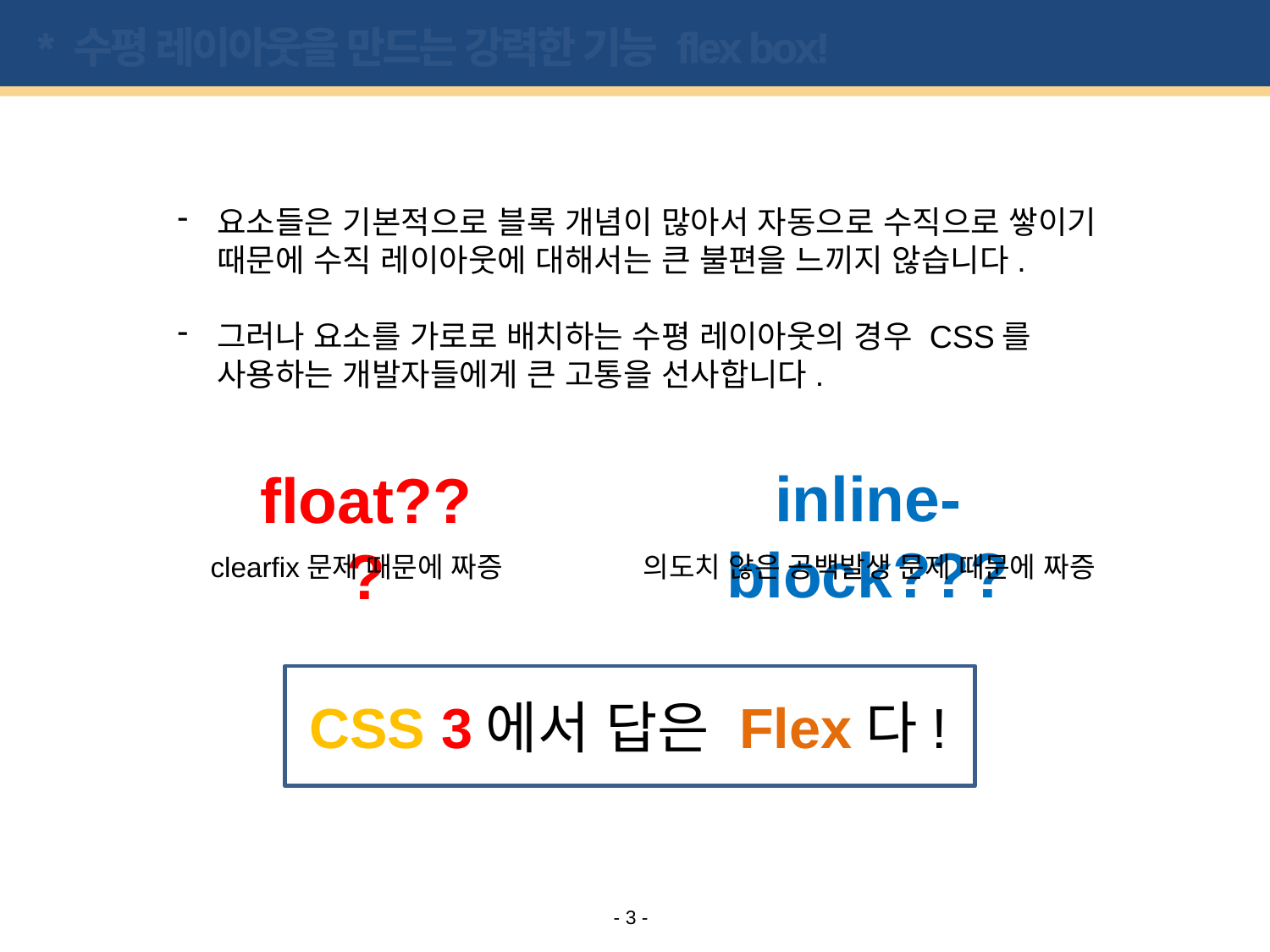

# * 수평 레이아웃을 만드는 강력한 기능 flex box!
요소들은 기본적으로 블록 개념이 많아서 자동으로 수직으로 쌓이기 때문에 수직 레이아웃에 대해서는 큰 불편을 느끼지 않습니다.

그러나 요소를 가로로 배치하는 수평 레이아웃의 경우 CSS를 사용하는 개발자들에게 큰 고통을 선사합니다.

inline-block???
float???
clearfix문제 때문에 짜증
의도치 않은 공백발생 문제 때문에 짜증

CSS 3에서 답은 Flex다!